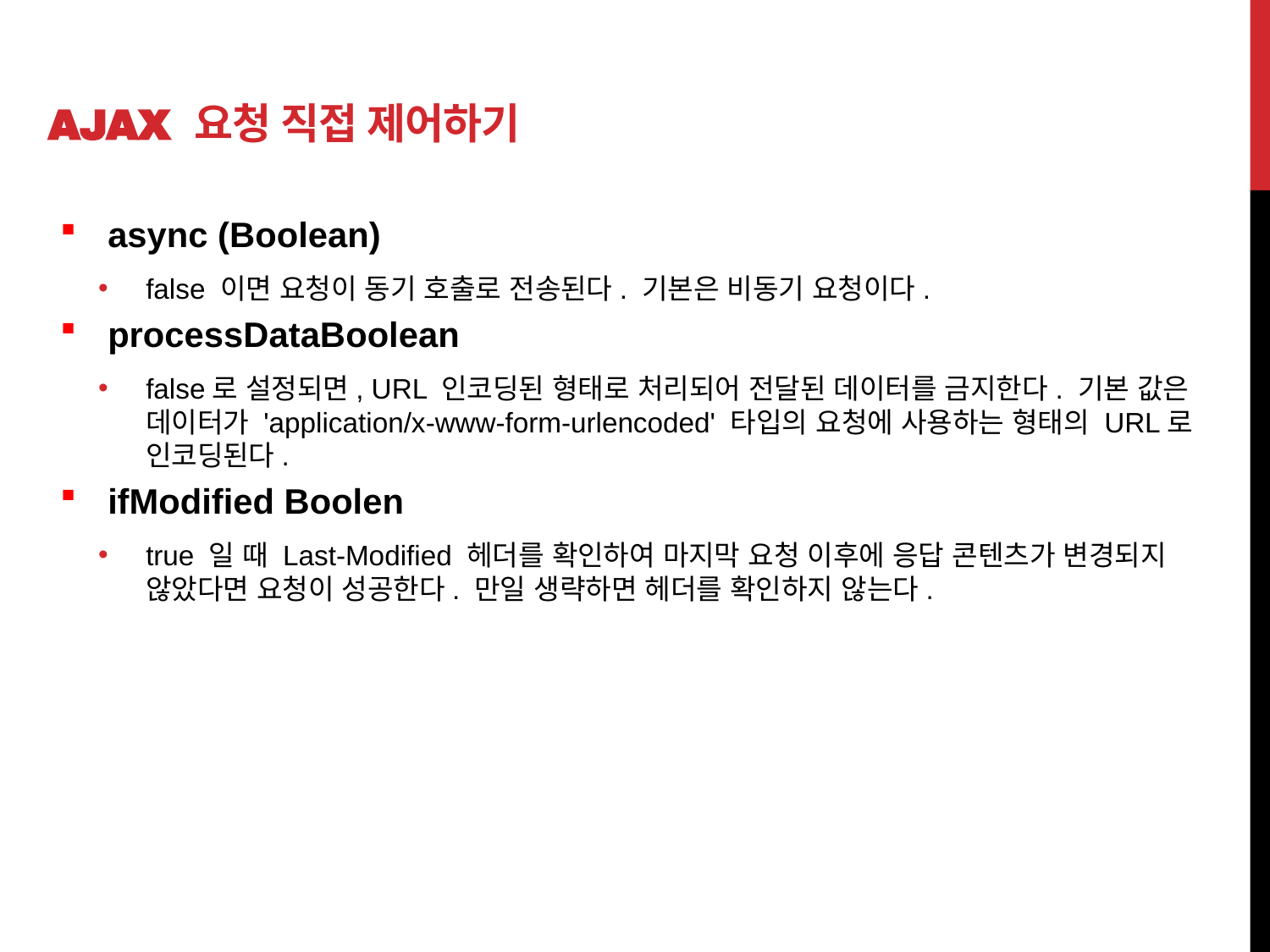

# Ajax 요청 직접 제어하기
async (Boolean)
false 이면 요청이 동기 호출로 전송된다. 기본은 비동기 요청이다.
processDataBoolean
false로 설정되면, URL 인코딩된 형태로 처리되어 전달된 데이터를 금지한다. 기본 값은 데이터가 'application/x-www-form-urlencoded' 타입의 요청에 사용하는 형태의 URL로 인코딩된다.
ifModified Boolen
true 일 때 Last-Modified 헤더를 확인하여 마지막 요청 이후에 응답 콘텐츠가 변경되지 않았다면 요청이 성공한다. 만일 생략하면 헤더를 확인하지 않는다.